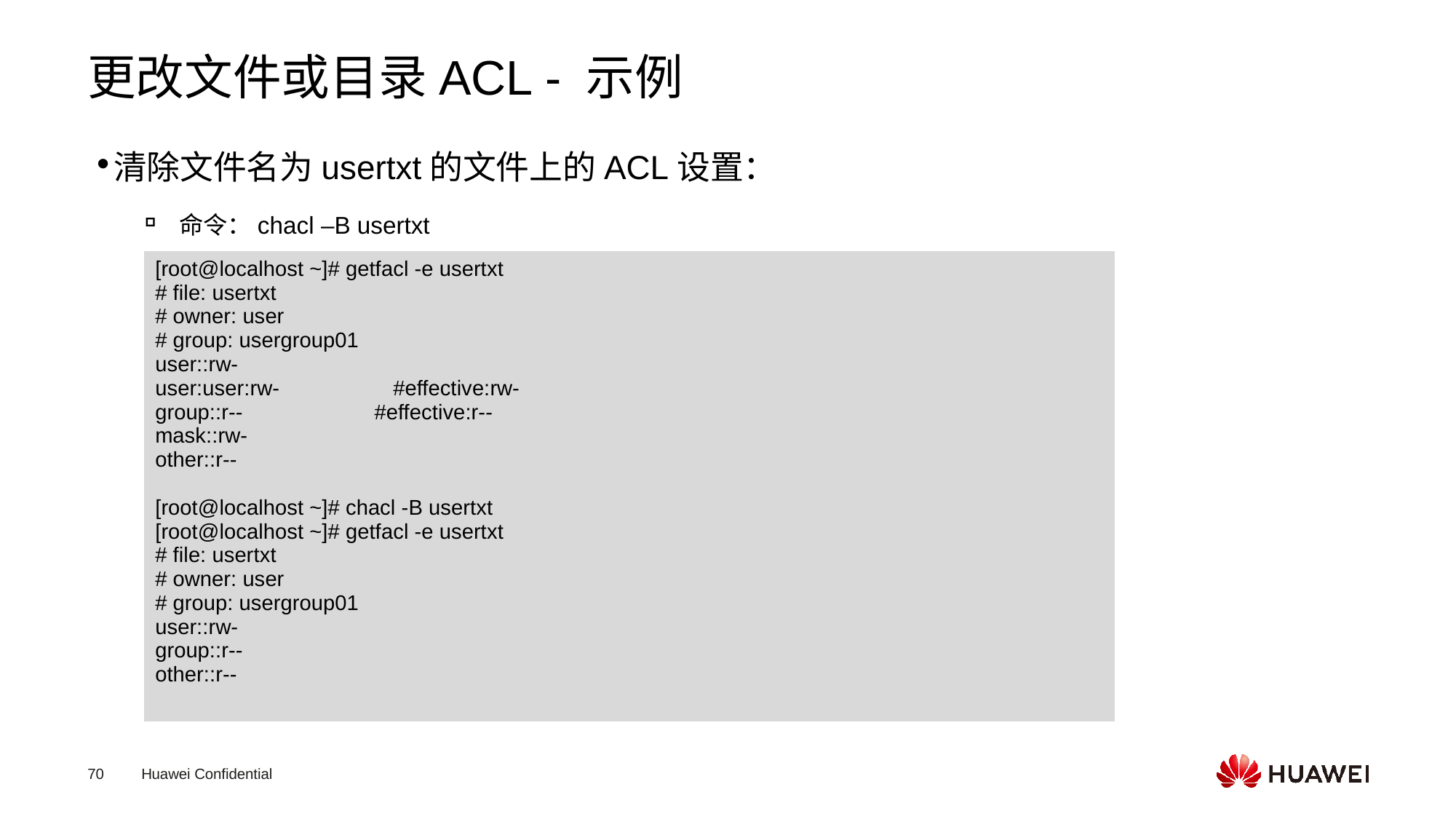

# 更改文件或目录ACL - 示例
清除文件名为usertxt的文件上的ACL设置：
命令：chacl –B usertxt

| [root@localhost ~]# getfacl -e usertxt # file: usertxt # owner: user # group: usergroup01 user::rw- user:user:rw- #effective:rw- group::r-- #effective:r-- mask::rw- other::r-- [root@localhost ~]# chacl -B usertxt [root@localhost ~]# getfacl -e usertxt # file: usertxt # owner: user # group: usergroup01 user::rw- group::r-- other::r-- |
| --- |